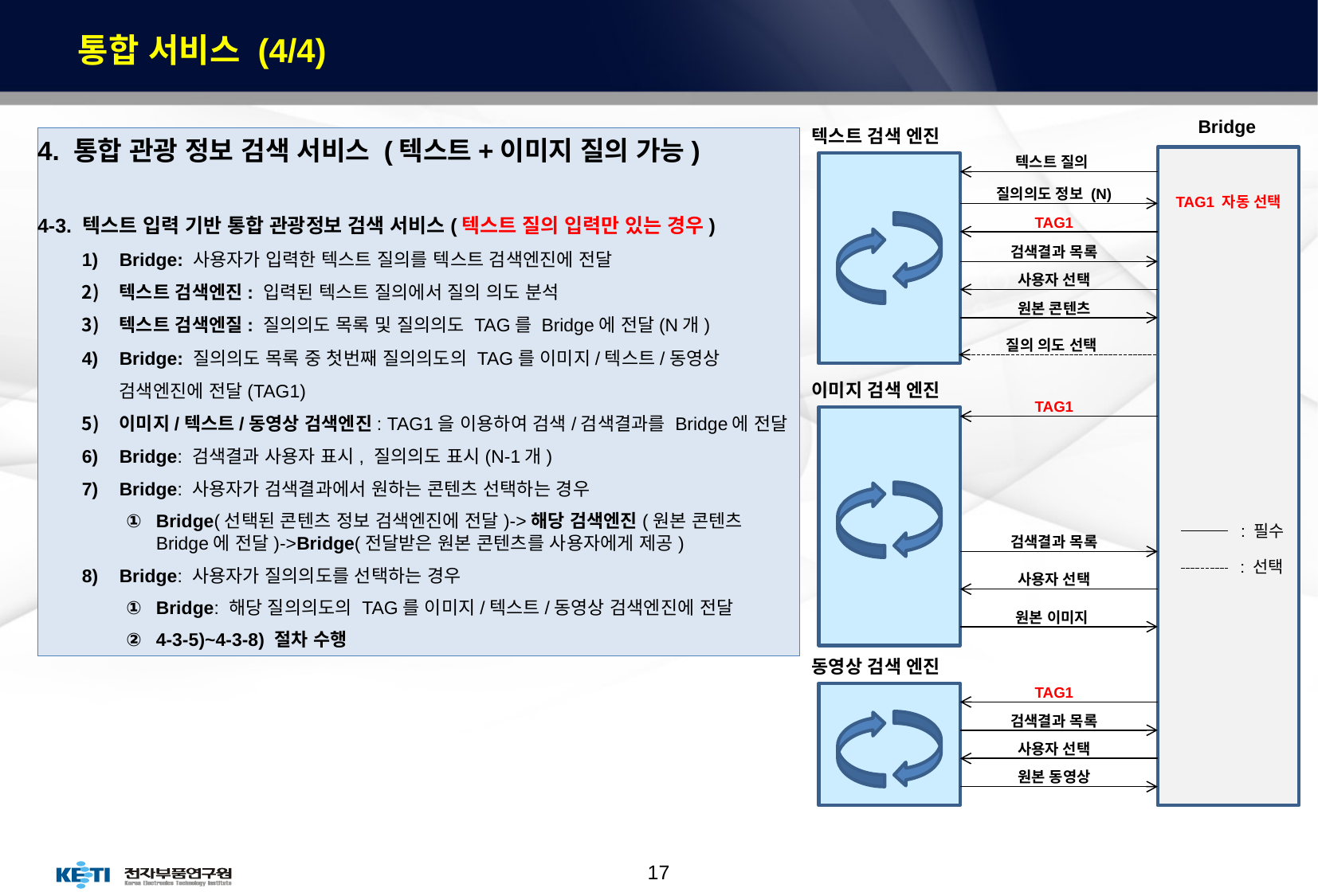

# 통합 서비스 (4/4)
Bridge
 스마트 자산 관리 시스템을 적용한 관광 정보 검색 서비스
텍스트 검색 엔진
4. 통합 관광 정보 검색 서비스 (텍스트+이미지 질의 가능)

4-3. 텍스트 입력 기반 통합 관광정보 검색 서비스(텍스트 질의 입력만 있는 경우)
Bridge: 사용자가 입력한 텍스트 질의를 텍스트 검색엔진에 전달
텍스트 검색엔진: 입력된 텍스트 질의에서 질의 의도 분석
텍스트 검색엔질: 질의의도 목록 및 질의의도 TAG를 Bridge에 전달(N개)
Bridge: 질의의도 목록 중 첫번째 질의의도의 TAG를 이미지/텍스트/동영상 검색엔진에 전달(TAG1)
이미지/텍스트/동영상 검색엔진: TAG1을 이용하여 검색/검색결과를 Bridge에 전달
Bridge: 검색결과 사용자 표시, 질의의도 표시(N-1개)
Bridge: 사용자가 검색결과에서 원하는 콘텐츠 선택하는 경우
Bridge(선택된 콘텐츠 정보 검색엔진에 전달)->해당 검색엔진(원본 콘텐츠 Bridge에 전달)->Bridge(전달받은 원본 콘텐츠를 사용자에게 제공)
Bridge: 사용자가 질의의도를 선택하는 경우
Bridge: 해당 질의의도의 TAG를 이미지/텍스트/동영상 검색엔진에 전달
4-3-5)~4-3-8) 절차 수행

텍스트 질의
질의의도 정보 (N)
TAG1 자동 선택

TAG1

검색결과 목록
사용자 선택
원본 콘텐츠
질의 의도 선택
이미지 검색 엔진
TAG1

: 필수
검색결과 목록
: 선택
사용자 선택
원본 이미지
동영상 검색 엔진

TAG1

검색결과 목록
사용자 선택
원본 동영상